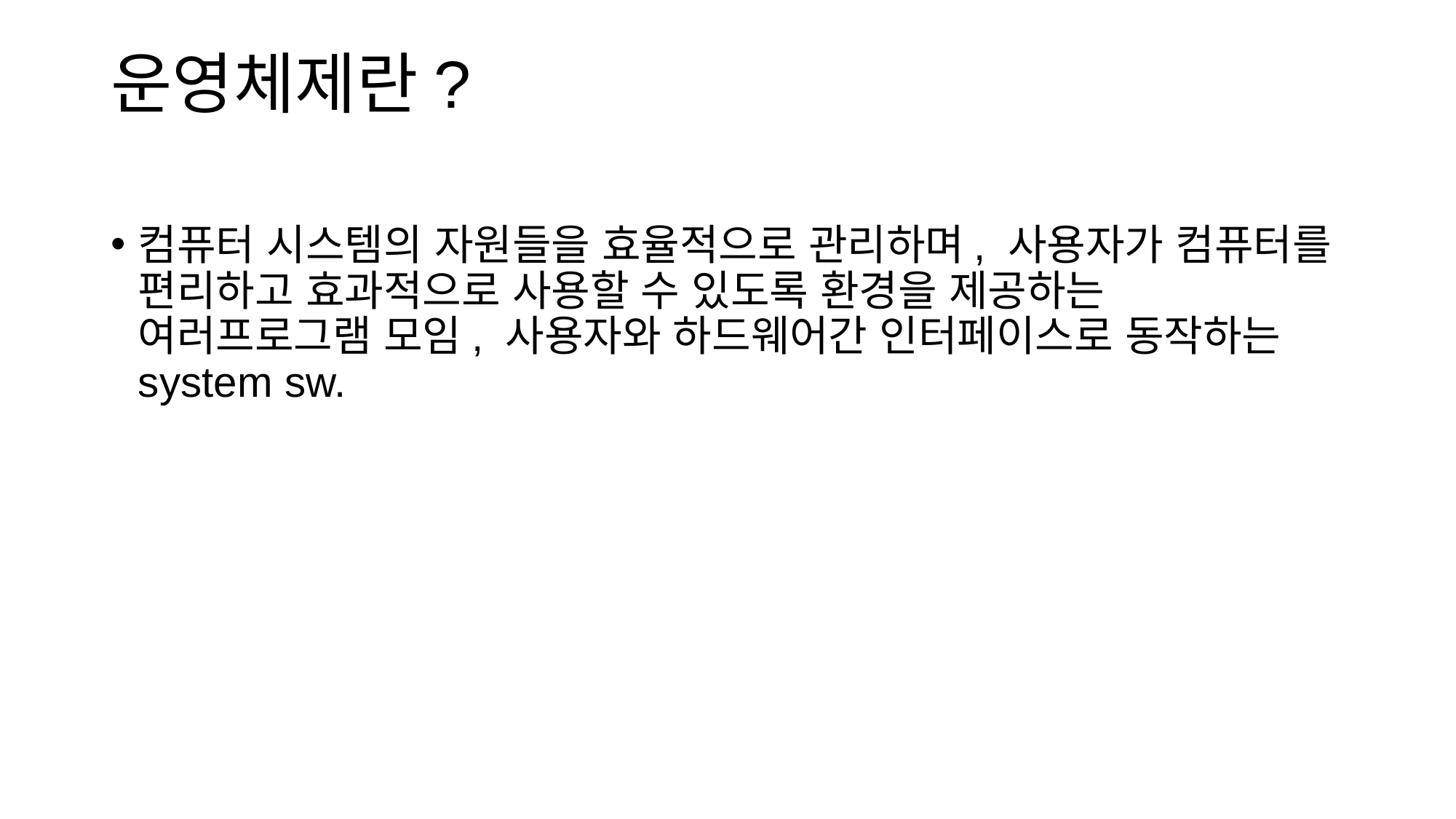

# 운영체제란?

컴퓨터 시스템의 자원들을 효율적으로 관리하며, 사용자가 컴퓨터를 편리하고 효과적으로 사용할 수 있도록 환경을 제공하는 여러프로그램 모임, 사용자와 하드웨어간 인터페이스로 동작하는 system sw.